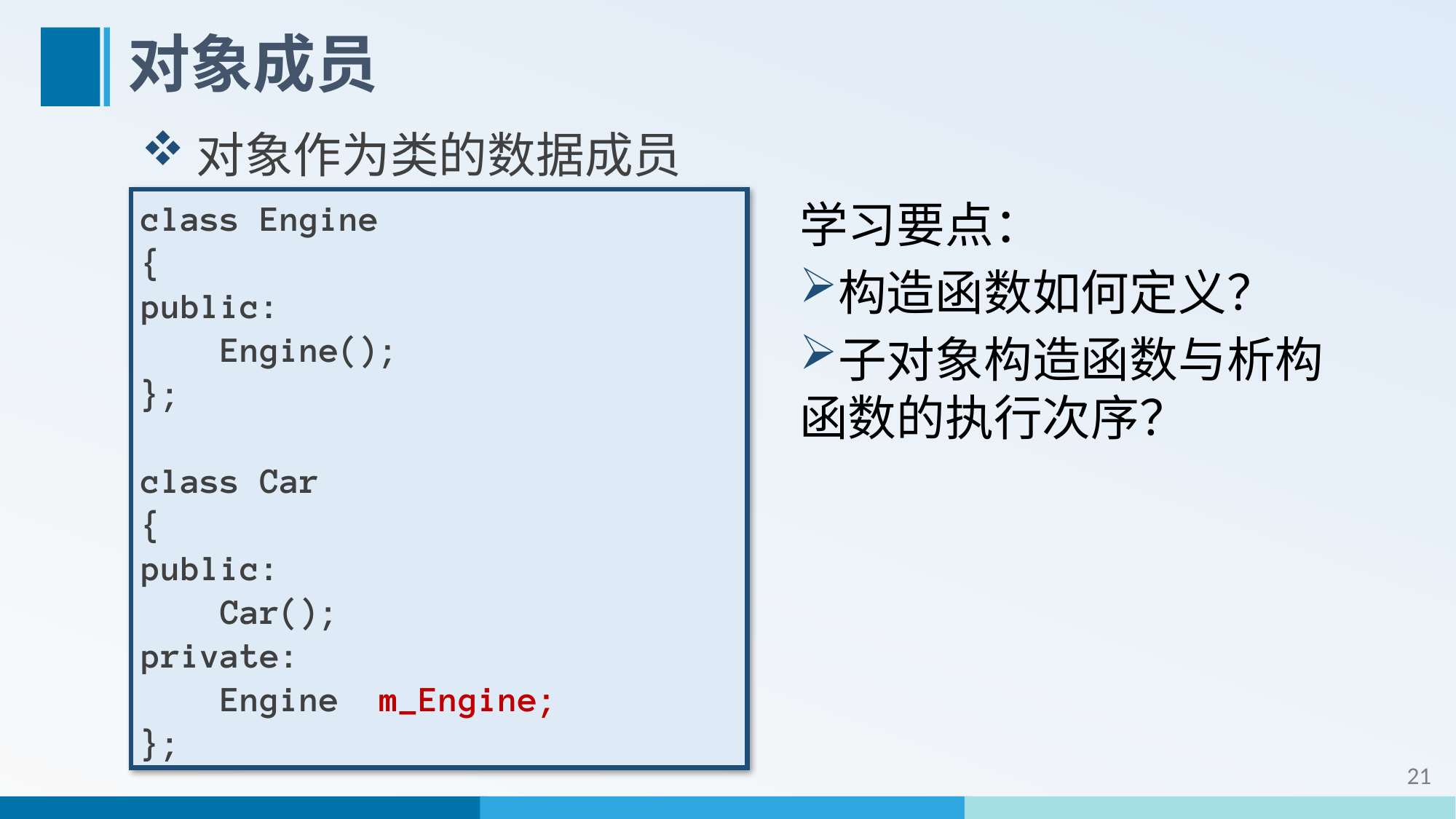

# 对象成员
对象作为类的数据成员
class Engine
{
public:
    Engine();
};

class Car
{
public:
    Car();
private:
    Engine  m_Engine;
};
学习要点：
构造函数如何定义？
子对象构造函数与析构函数的执行次序？